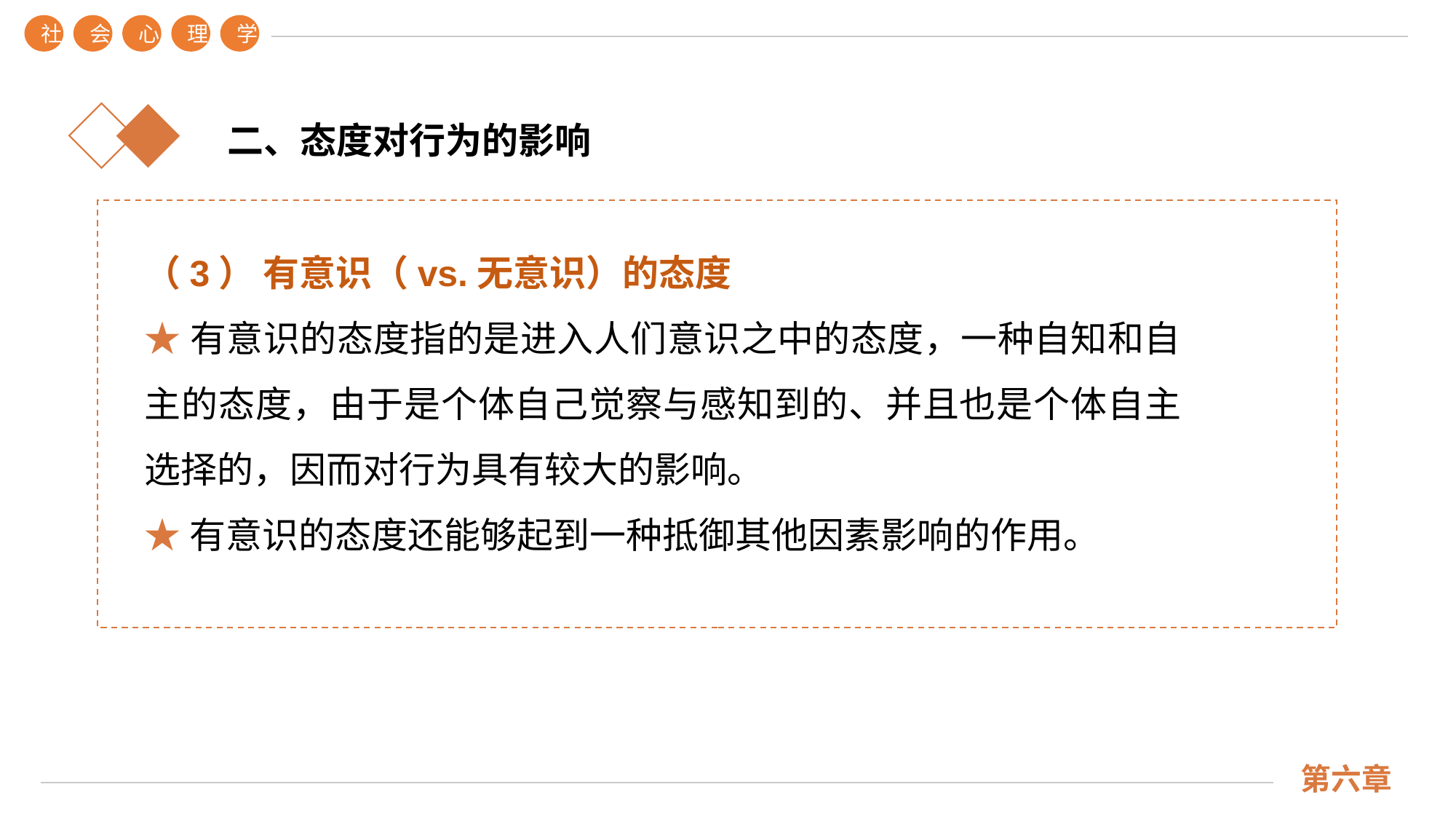

二、态度对行为的影响

（3） 有意识（vs.无意识）的态度
★有意识的态度指的是进入人们意识之中的态度，一种自知和自主的态度，由于是个体自己觉察与感知到的、并且也是个体自主选择的，因而对行为具有较大的影响。
★有意识的态度还能够起到一种抵御其他因素影响的作用。